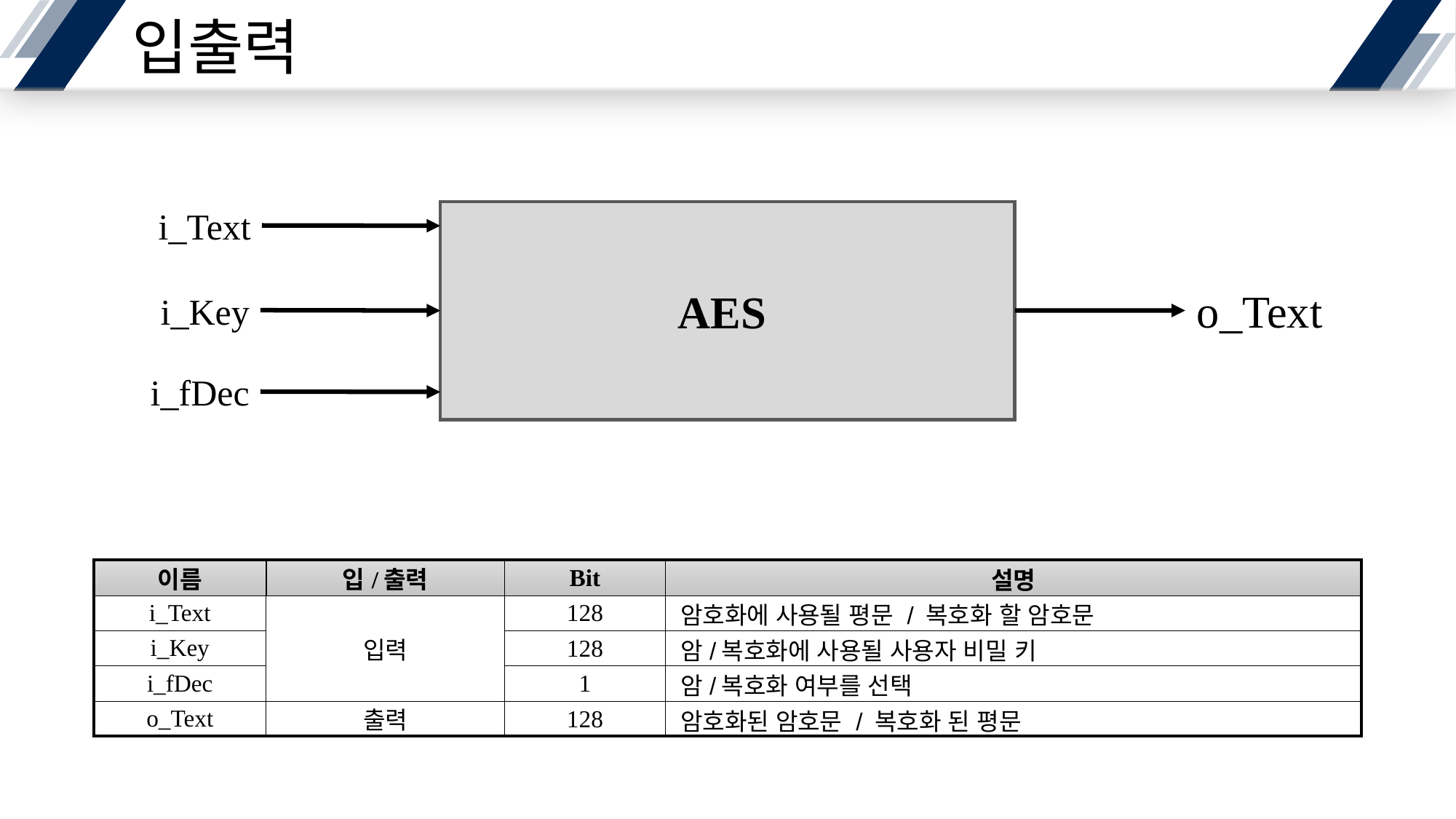

입출력
i_Text
AES
o_Text
i_Key
i_fDec
| 이름 | 입/출력 | Bit | 설명 |
| --- | --- | --- | --- |
| i\_Text | 입력 | 128 | 암호화에 사용될 평문 / 복호화 할 암호문 |
| i\_Key | 1 | 128 | 암/복호화에 사용될 사용자 비밀 키 |
| i\_fDec |  | 1 | 암/복호화 여부를 선택 |
| o\_Text | 출력 | 128 | 암호화된 암호문 / 복호화 된 평문 |